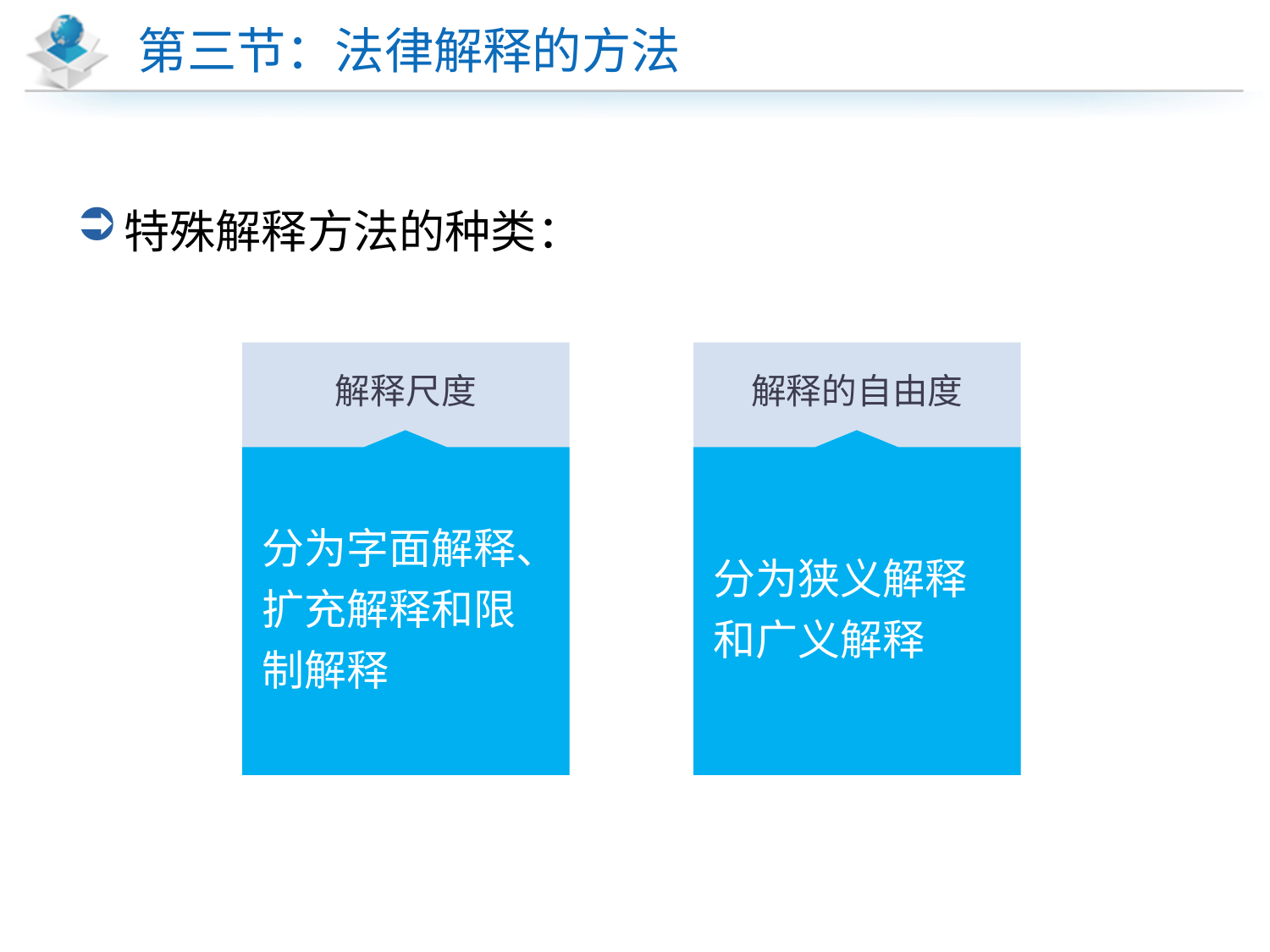

# 第三节：法律解释的方法
特殊解释方法的种类：

解释尺度
分为字面解释、扩充解释和限制解释

解释的自由度
分为狭义解释和广义解释